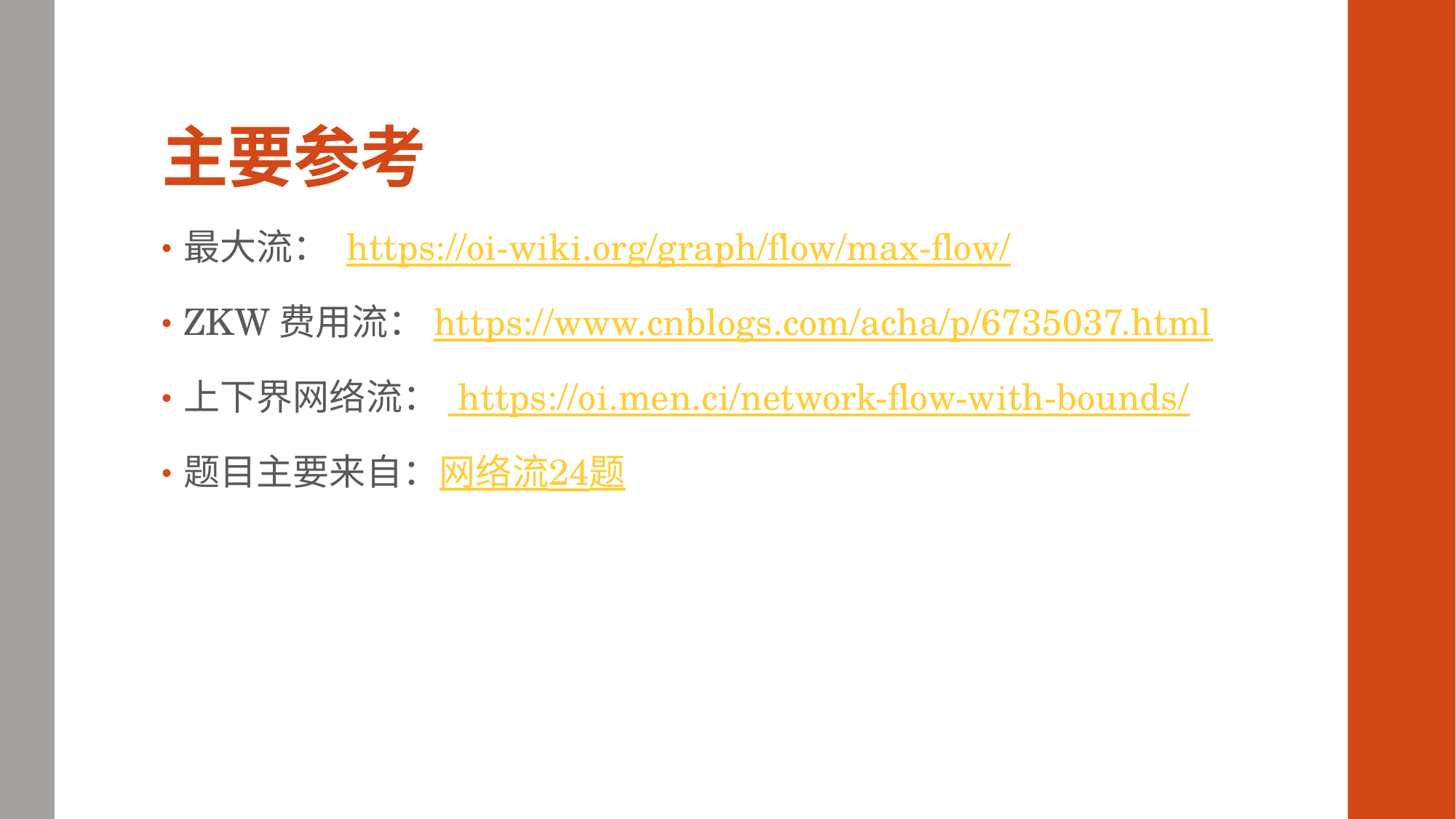

# 主要参考
最大流： https://oi-wiki.org/graph/flow/max-flow/
ZKW费用流：https://www.cnblogs.com/acha/p/6735037.html
上下界网络流： https://oi.men.ci/network-flow-with-bounds/
题目主要来自：网络流24题